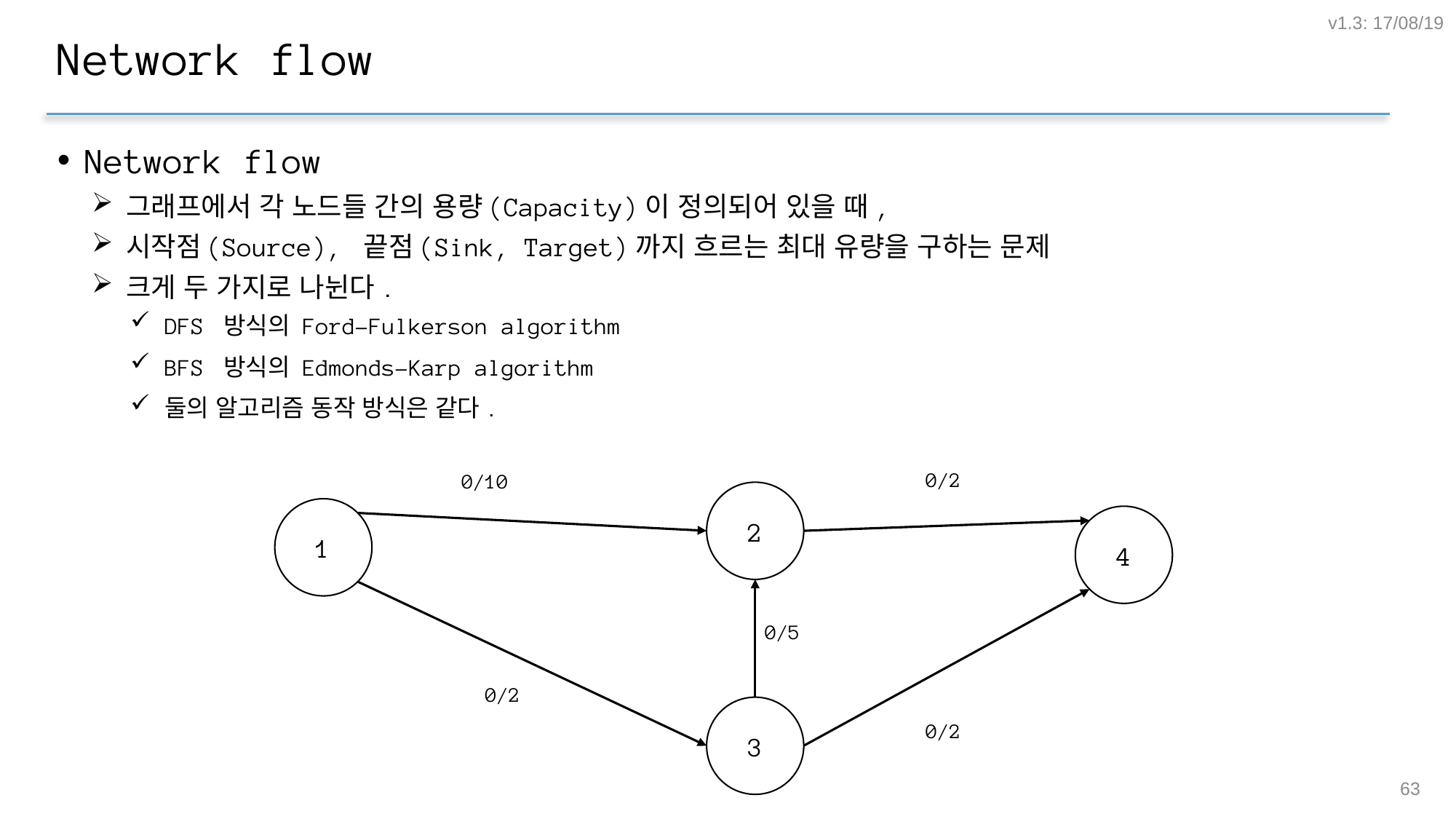

v1.3: 17/08/19
# Network flow
Network flow
그래프에서 각 노드들 간의 용량(Capacity)이 정의되어 있을 때,
시작점(Source), 끝점(Sink, Target)까지 흐르는 최대 유량을 구하는 문제
크게 두 가지로 나뉜다.
DFS 방식의 Ford-Fulkerson algorithm
BFS 방식의 Edmonds-Karp algorithm
둘의 알고리즘 동작 방식은 같다.
0/2
0/10
2
1
4
0/5
0/2
3
0/2
63